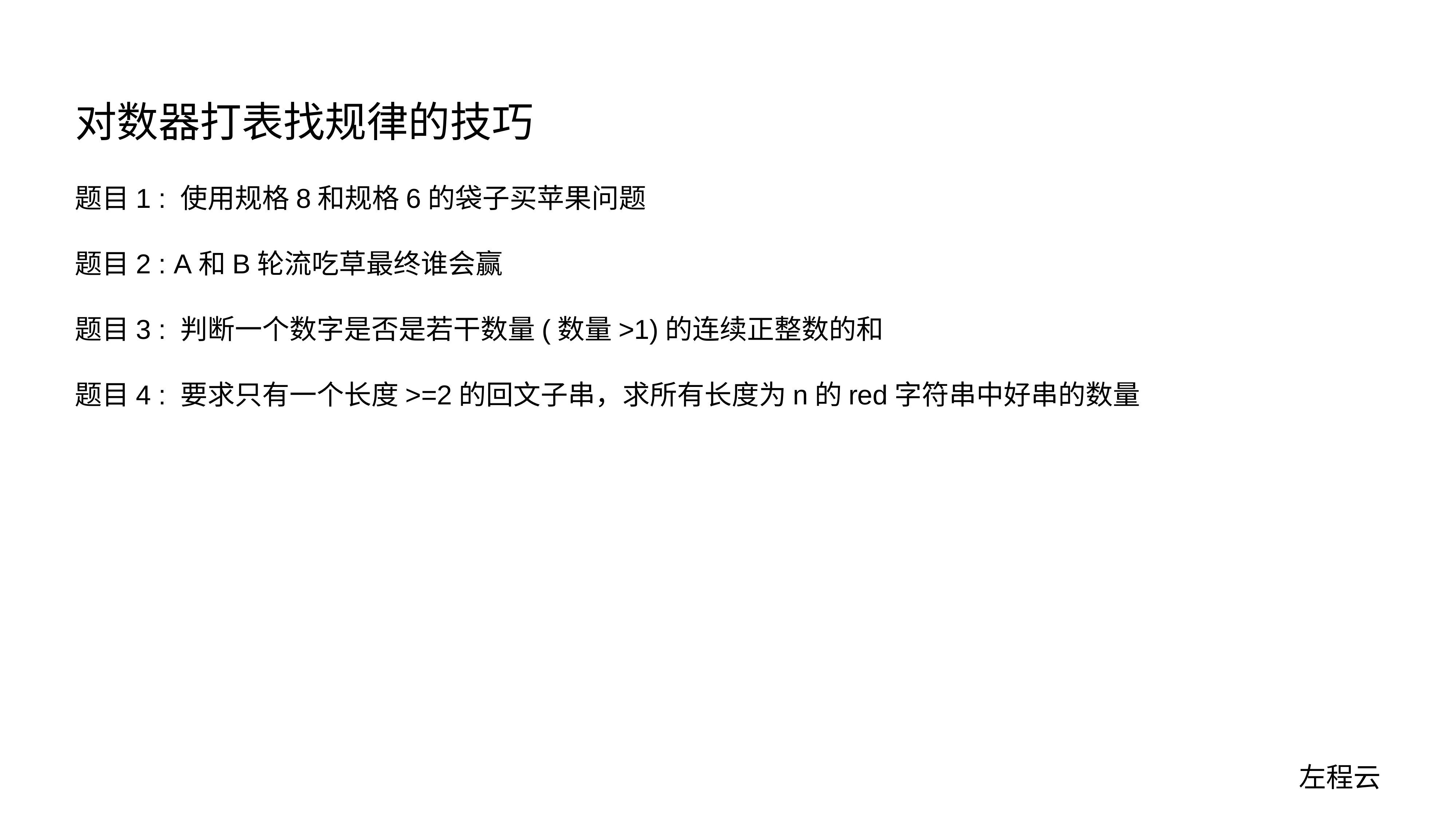

# 对数器打表找规律的技巧
题目1 : 使用规格8和规格6的袋子买苹果问题

题目2 : A和B轮流吃草最终谁会赢

题目3 : 判断一个数字是否是若干数量(数量>1)的连续正整数的和

题目4 : 要求只有一个长度>=2的回文子串，求所有长度为n的red字符串中好串的数量
左程云